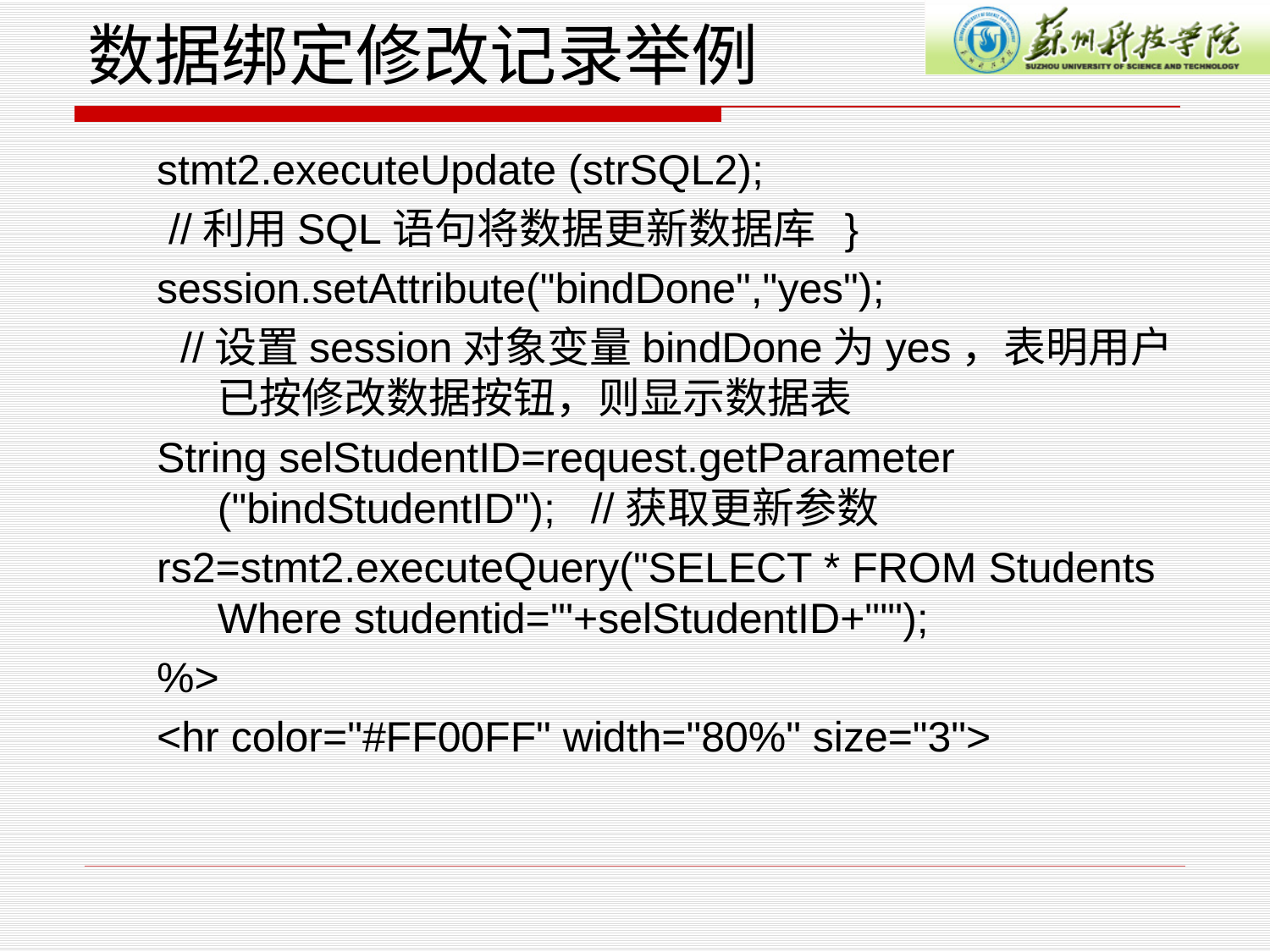

# 数据绑定修改记录举例
stmt2.executeUpdate (strSQL2);
 //利用SQL语句将数据更新数据库  }
session.setAttribute("bindDone","yes");
  //设置session对象变量bindDone为yes，表明用户已按修改数据按钮，则显示数据表
String selStudentID=request.getParameter ("bindStudentID");   //获取更新参数
rs2=stmt2.executeQuery("SELECT * FROM Students Where studentid='"+selStudentID+"'");
%>
<hr color="#FF00FF" width="80%" size="3">